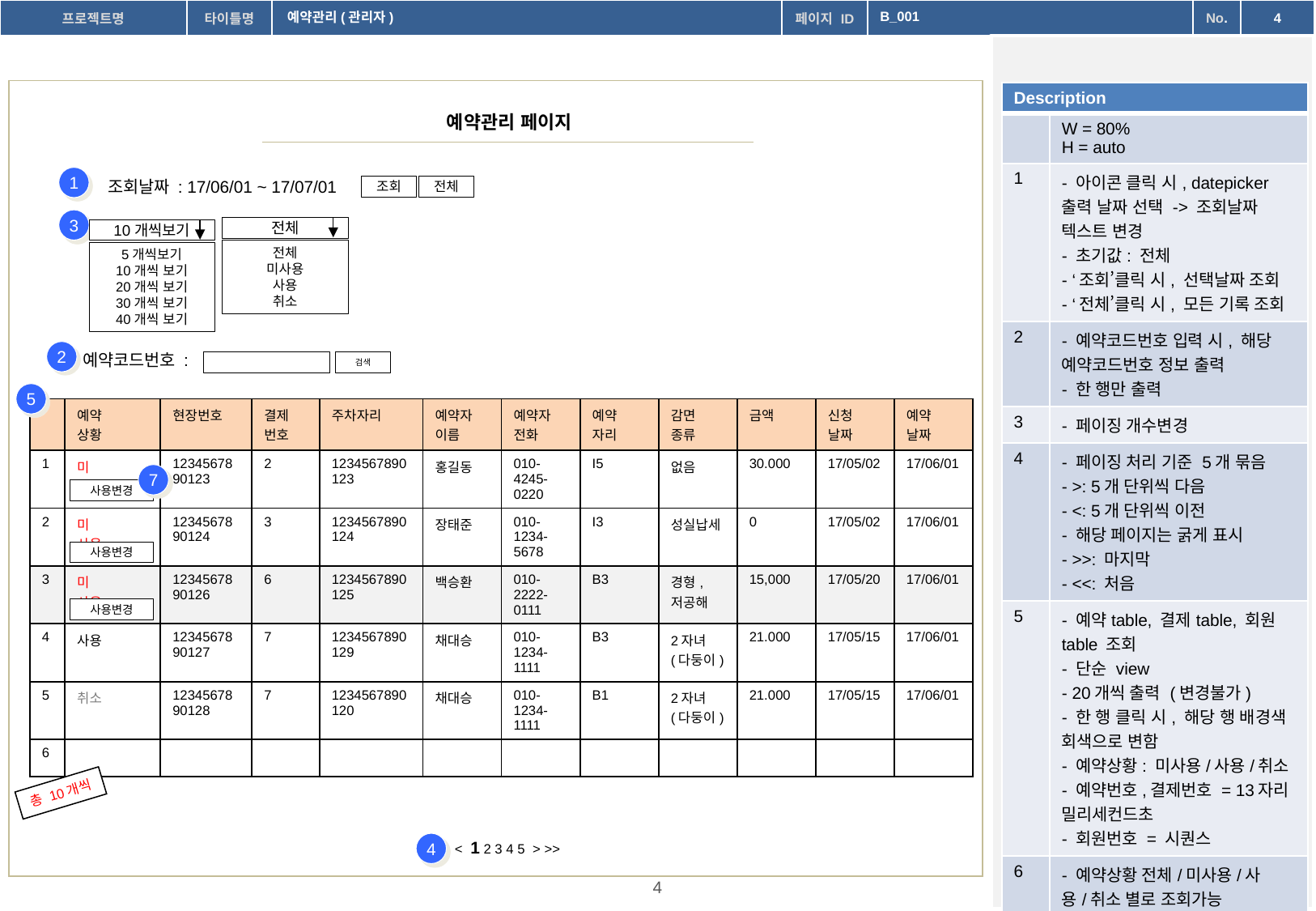

예약관리(관리자)

B_001

| Description |  |
| --- | --- |
|  | W = 80% H = auto |
| 1 | - 아이콘 클릭 시, datepicker 출력 날짜 선택 -> 조회날짜 텍스트 변경 - 초기값: 전체 - ‘조회’클릭 시, 선택날짜 조회 - ‘전체’클릭 시, 모든 기록 조회 |
| 2 | - 예약코드번호 입력 시, 해당 예약코드번호 정보 출력 - 한 행만 출력 |
| 3 | - 페이징 개수변경 |
| 4 | - 페이징 처리 기준 5개 묶음 - >: 5개 단위씩 다음 - <: 5개 단위씩 이전 - 해당 페이지는 굵게 표시 - >>: 마지막 - <<: 처음 |
| 5 | - 예약table, 결제table, 회원table 조회 - 단순 view - 20개씩 출력 (변경불가) - 한 행 클릭 시, 해당 행 배경색 회색으로 변함 - 예약상황: 미사용/사용/취소 - 예약번호,결제번호 = 13자리 밀리세컨드초 - 회원번호 = 시퀀스 |
| 6 | - 예약상황 전체/미사용/사용/취소 별로 조회가능 - 해당하는 행만 나옴 |
| 7 | 미사용 시, 날짜가 지났는데 마감 못한 경우 사용으로 변경 가능 |
예약관리 페이지
1
조회날짜 : 17/06/01 ~ 17/07/01
조회
전체
3
전체
10개씩보기
전체
미사용
사용
취소
5개씩보기
10개씩 보기
20개씩 보기
30개씩 보기
40개씩 보기
2
예약코드번호 :

검색
5
|  | 예약 상황 | 현장번호 | 결제 번호 | 주차자리 | 예약자 이름 | 예약자 전화 | 예약 자리 | 감면 종류 | 금액 | 신청 날짜 | 예약 날짜 |
| --- | --- | --- | --- | --- | --- | --- | --- | --- | --- | --- | --- |
| 1 | 미 사용 | 1234567890123 | 2 | 1234567890123 | 홍길동 | 010-4245-0220 | I5 | 없음 | 30.000 | 17/05/02 | 17/06/01 |
| 2 | 미 사용 | 1234567890124 | 3 | 1234567890124 | 장태준 | 010-1234-5678 | I3 | 성실납세 | 0 | 17/05/02 | 17/06/01 |
| 3 | 미 사용 | 1234567890126 | 6 | 1234567890125 | 백승환 | 010-2222-0111 | B3 | 경형,저공해 | 15,000 | 17/05/20 | 17/06/01 |
| 4 | 사용 | 1234567890127 | 7 | 1234567890129 | 채대승 | 010-1234-1111 | B3 | 2자녀(다둥이) | 21.000 | 17/05/15 | 17/06/01 |
| 5 | 취소 | 1234567890128 | 7 | 1234567890120 | 채대승 | 010-1234-1111 | B1 | 2자녀(다둥이) | 21.000 | 17/05/15 | 17/06/01 |
| 6 |  |  |  |  |  |  |  |  |  |  |  |
7
사용변경
사용변경
사용변경
총 10개씩
<  1 2 3 4 5  > >>
4